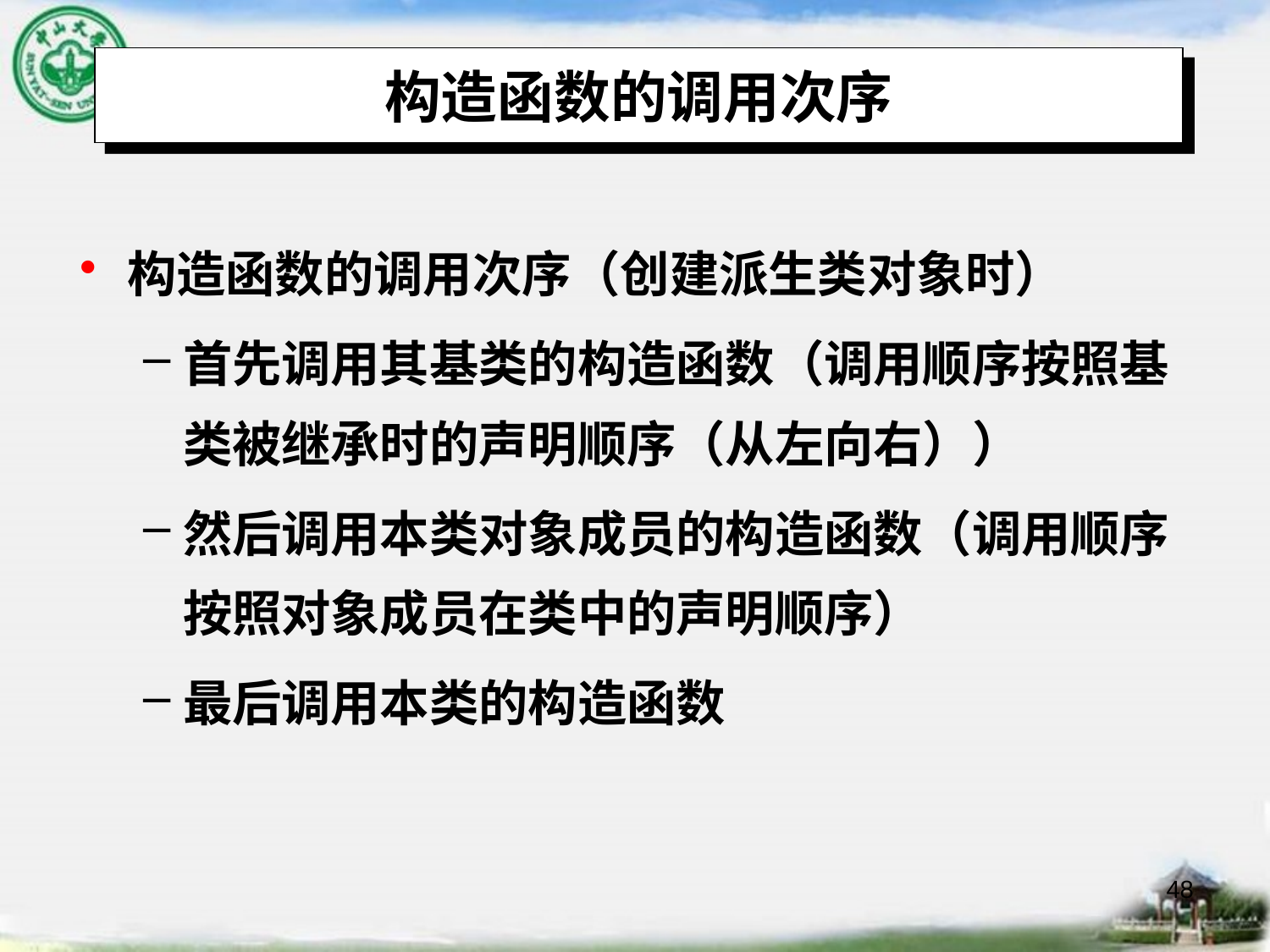

# 构造函数的调用次序
构造函数的调用次序（创建派生类对象时）
首先调用其基类的构造函数（调用顺序按照基类被继承时的声明顺序（从左向右））
然后调用本类对象成员的构造函数（调用顺序按照对象成员在类中的声明顺序）
最后调用本类的构造函数

48